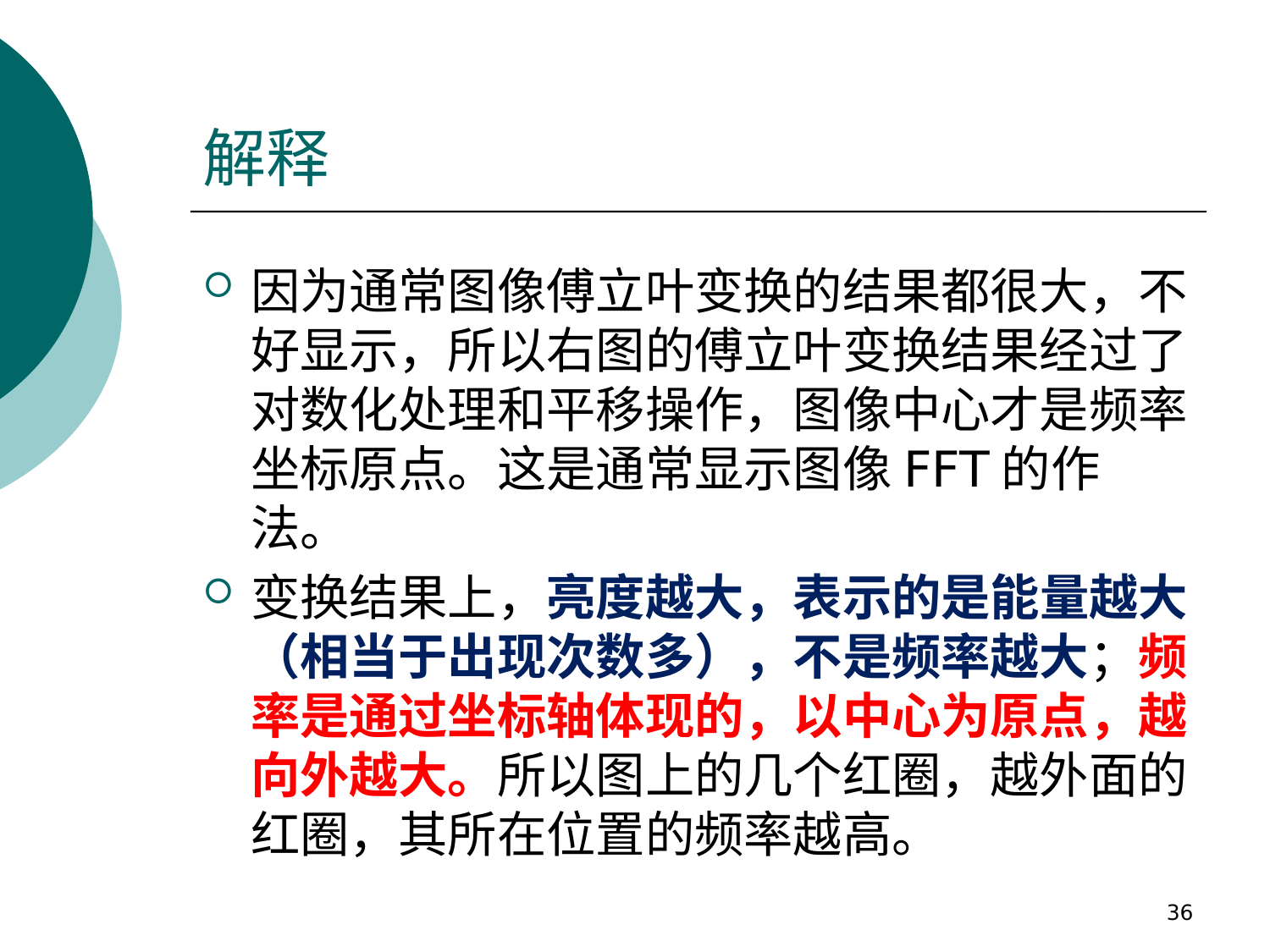

# 解释
因为通常图像傅立叶变换的结果都很大，不好显示，所以右图的傅立叶变换结果经过了对数化处理和平移操作，图像中心才是频率坐标原点。这是通常显示图像FFT的作法。
变换结果上，亮度越大，表示的是能量越大（相当于出现次数多），不是频率越大；频率是通过坐标轴体现的，以中心为原点，越向外越大。所以图上的几个红圈，越外面的红圈，其所在位置的频率越高。

36